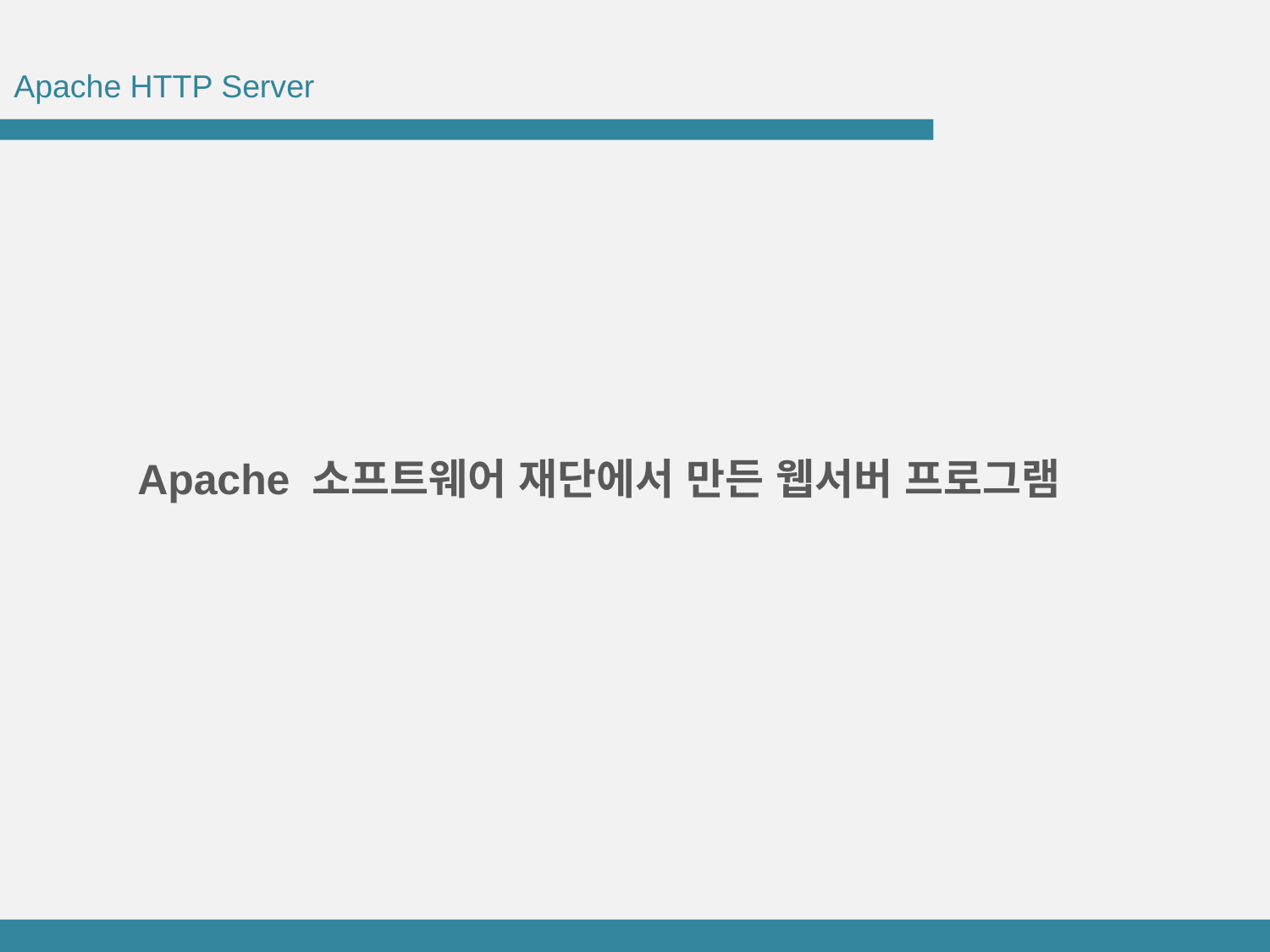

Apache HTTP Server

Apache 소프트웨어 재단에서 만든 웹서버 프로그램